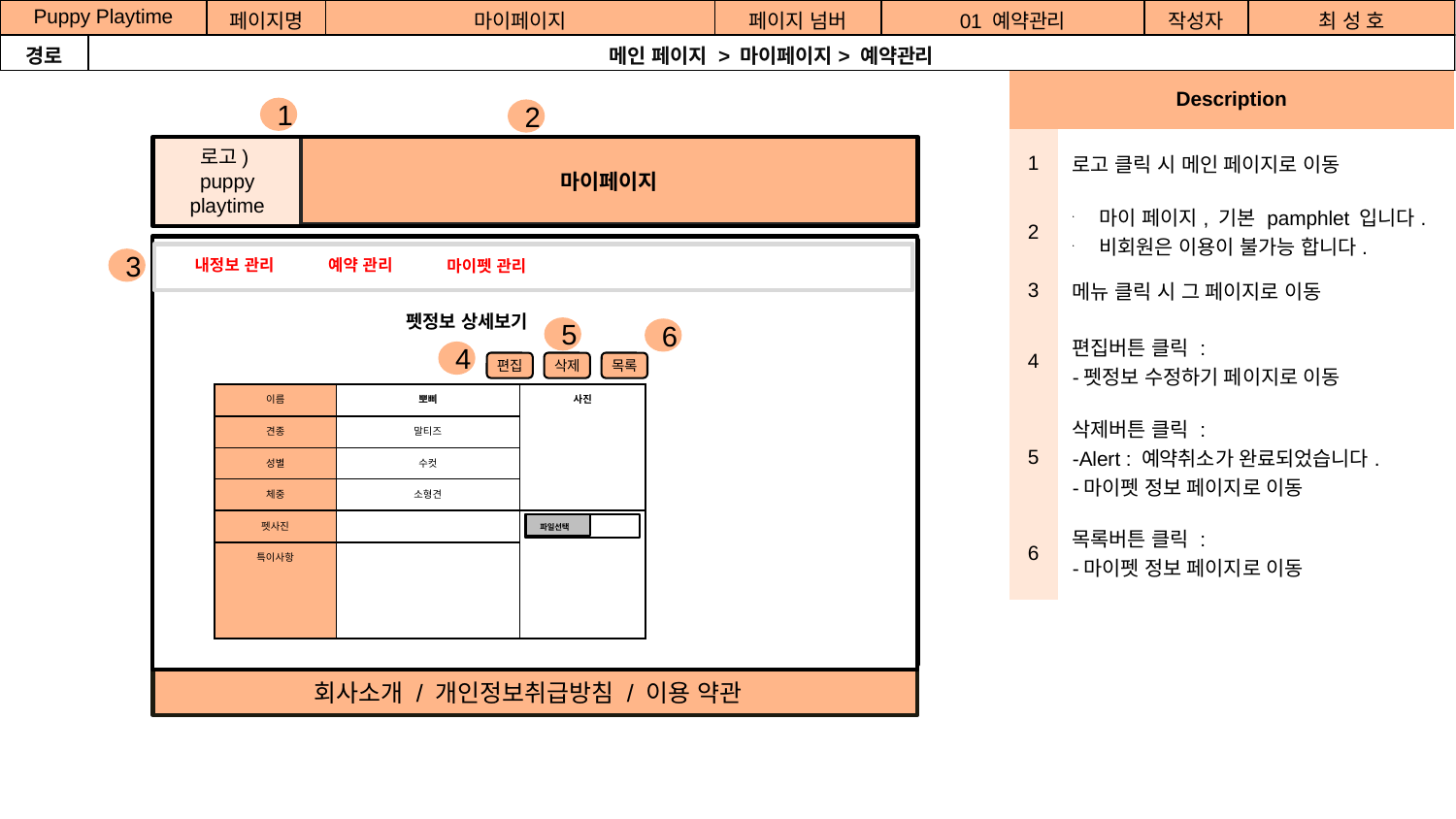

| Puppy Playtime |  | 페이지명 | 마이페이지 | 페이지 넘버 | 01 예약관리 | 작성자 | 최 성 호 |
| --- | --- | --- | --- | --- | --- | --- | --- |
| 경로 | 메인 페이지 > 마이페이지> 예약관리 |  |  |  |  |  |  |
공간(오피스) 대여 시스템
| Description |  |
| --- | --- |
| 1 | 로고 클릭 시 메인 페이지로 이동 |
| 2 | 마이 페이지, 기본 pamphlet 입니다. 비회원은 이용이 불가능 합니다. |
| 3 | 메뉴 클릭 시 그 페이지로 이동 |
| 4 | 편집버튼 클릭 : -펫정보 수정하기 페이지로 이동 |
| 5 | 삭제버튼 클릭 : -Alert : 예약취소가 완료되었습니다. -마이펫 정보 페이지로 이동 |
| 6 | 목록버튼 클릭 : -마이펫 정보 페이지로 이동 |
1
2
마이페이지
로고)
puppy
playtime
회사소개 / 개인정보취급방침 / 이용 약관

<main-content>
사용가이드

내정보 관리
예약 관리
마이펫 관리
3
4
펫정보 상세보기
5
6
4
편집
삭제
목록
| 이름 | 뽀삐 | 사진 |
| --- | --- | --- |
| 견종 | 말티즈 |  |
| 성별 | 수컷 |  |
| 체중 | 소형견 |  |
| 펫사진 |  |  |
| 특이사항 |  |  |

파일선택